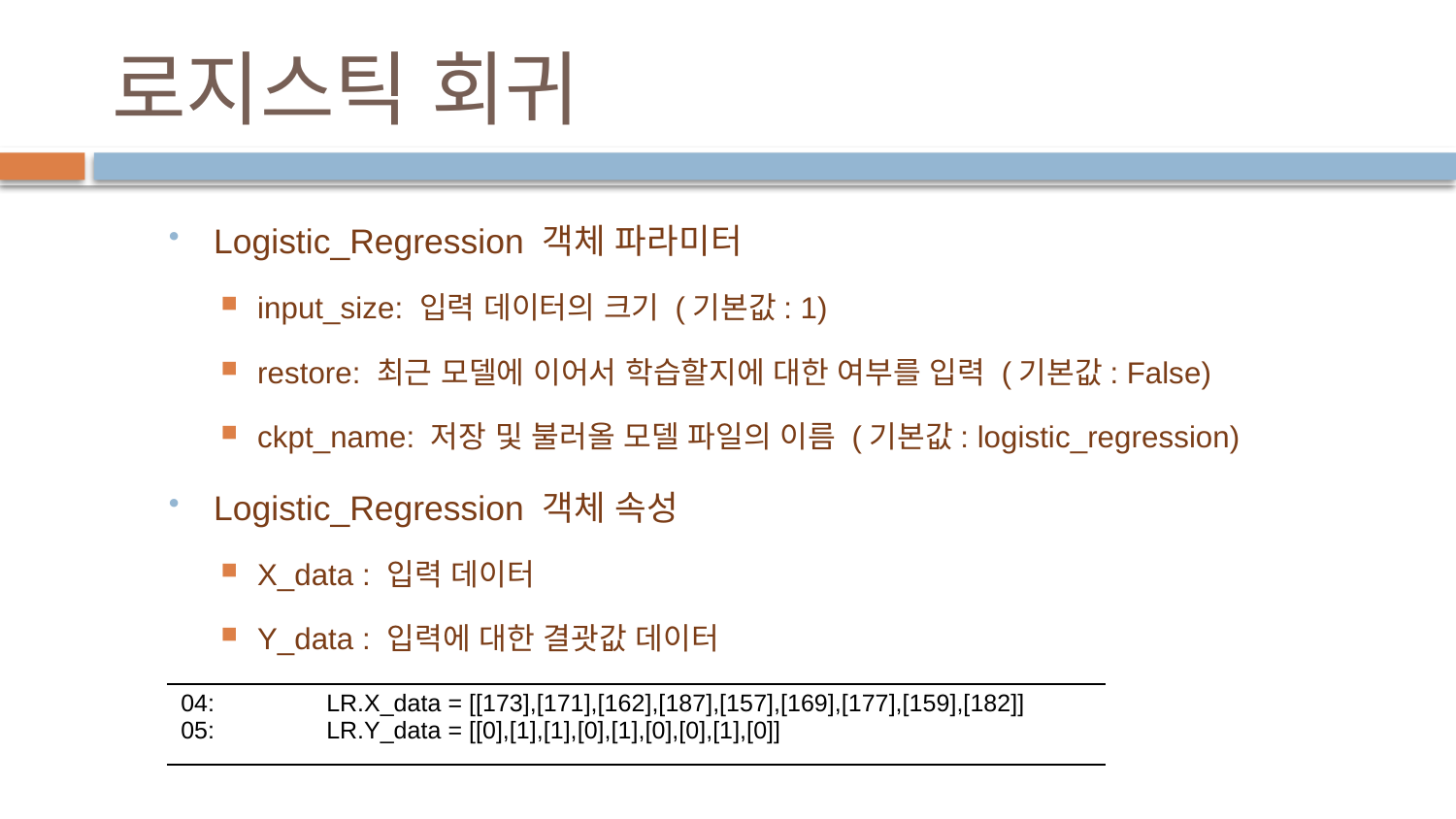

# 로지스틱 회귀
Logistic_Regression 객체 파라미터
input_size: 입력 데이터의 크기 (기본값: 1)
restore: 최근 모델에 이어서 학습할지에 대한 여부를 입력 (기본값: False)
ckpt_name: 저장 및 불러올 모델 파일의 이름 (기본값: logistic_regression)
Logistic_Regression 객체 속성
X_data : 입력 데이터
Y_data : 입력에 대한 결괏값 데이터

| 04: LR.X\_data = [[173],[171],[162],[187],[157],[169],[177],[159],[182]] 05: LR.Y\_data = [[0],[1],[1],[0],[1],[0],[0],[1],[0]] |
| --- |